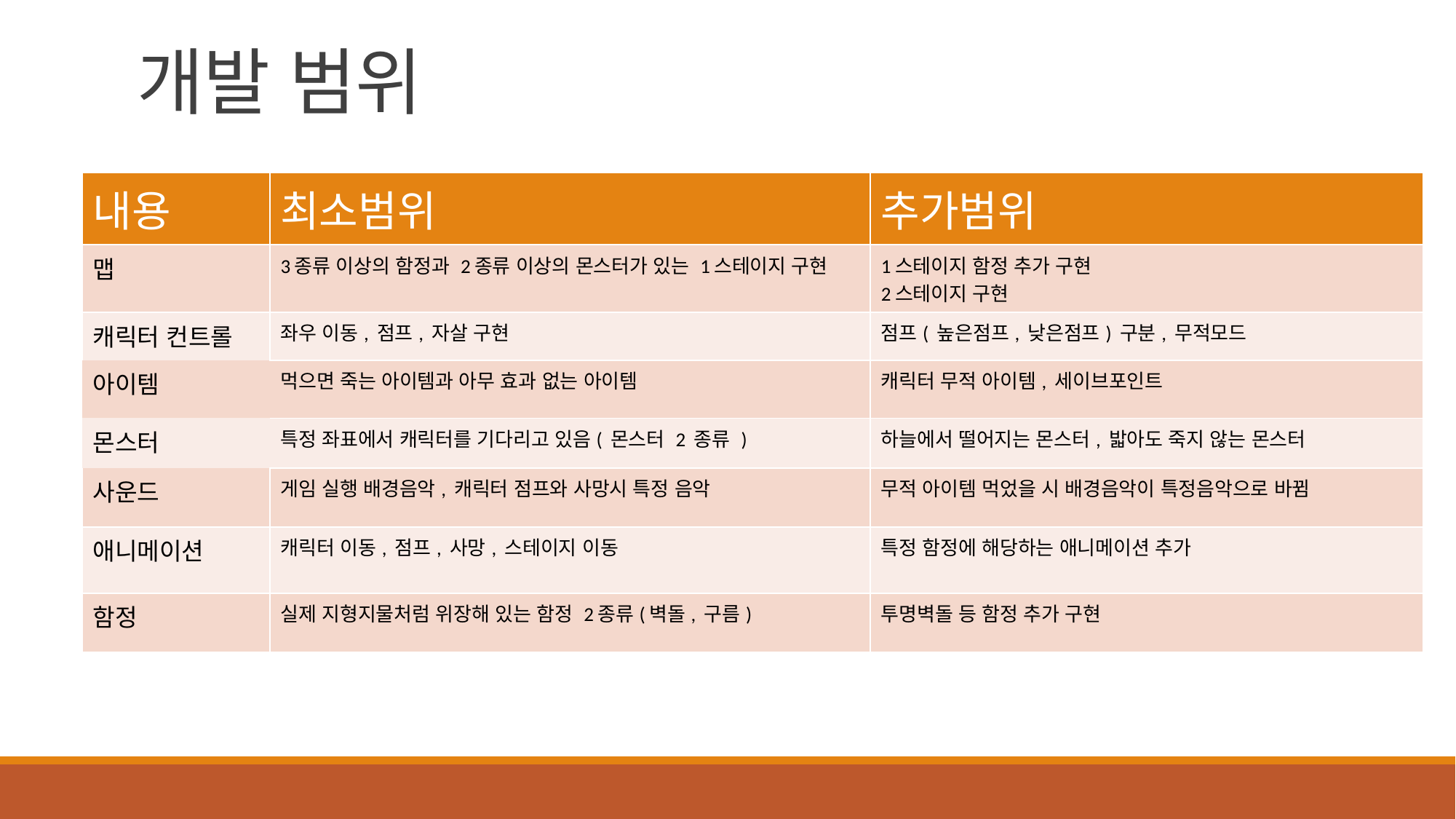

# 개발 범위
| 내용 | 최소범위 | 추가범위 |
| --- | --- | --- |
| 맵 | 3종류 이상의 함정과 2종류 이상의 몬스터가 있는 1스테이지 구현 | 1스테이지 함정 추가 구현 2스테이지 구현 |
| 캐릭터 컨트롤 | 좌우 이동, 점프, 자살 구현 | 점프( 높은점프, 낮은점프) 구분, 무적모드 |
| 아이템 | 먹으면 죽는 아이템과 아무 효과 없는 아이템 | 캐릭터 무적 아이템, 세이브포인트 |
| 몬스터 | 특정 좌표에서 캐릭터를 기다리고 있음( 몬스터 2 종류 ) | 하늘에서 떨어지는 몬스터, 밟아도 죽지 않는 몬스터 |
| 사운드 | 게임 실행 배경음악, 캐릭터 점프와 사망시 특정 음악 | 무적 아이템 먹었을 시 배경음악이 특정음악으로 바뀜 |
| 애니메이션 | 캐릭터 이동, 점프, 사망, 스테이지 이동 | 특정 함정에 해당하는 애니메이션 추가 |
| 함정 | 실제 지형지물처럼 위장해 있는 함정 2종류(벽돌, 구름) | 투명벽돌 등 함정 추가 구현 |